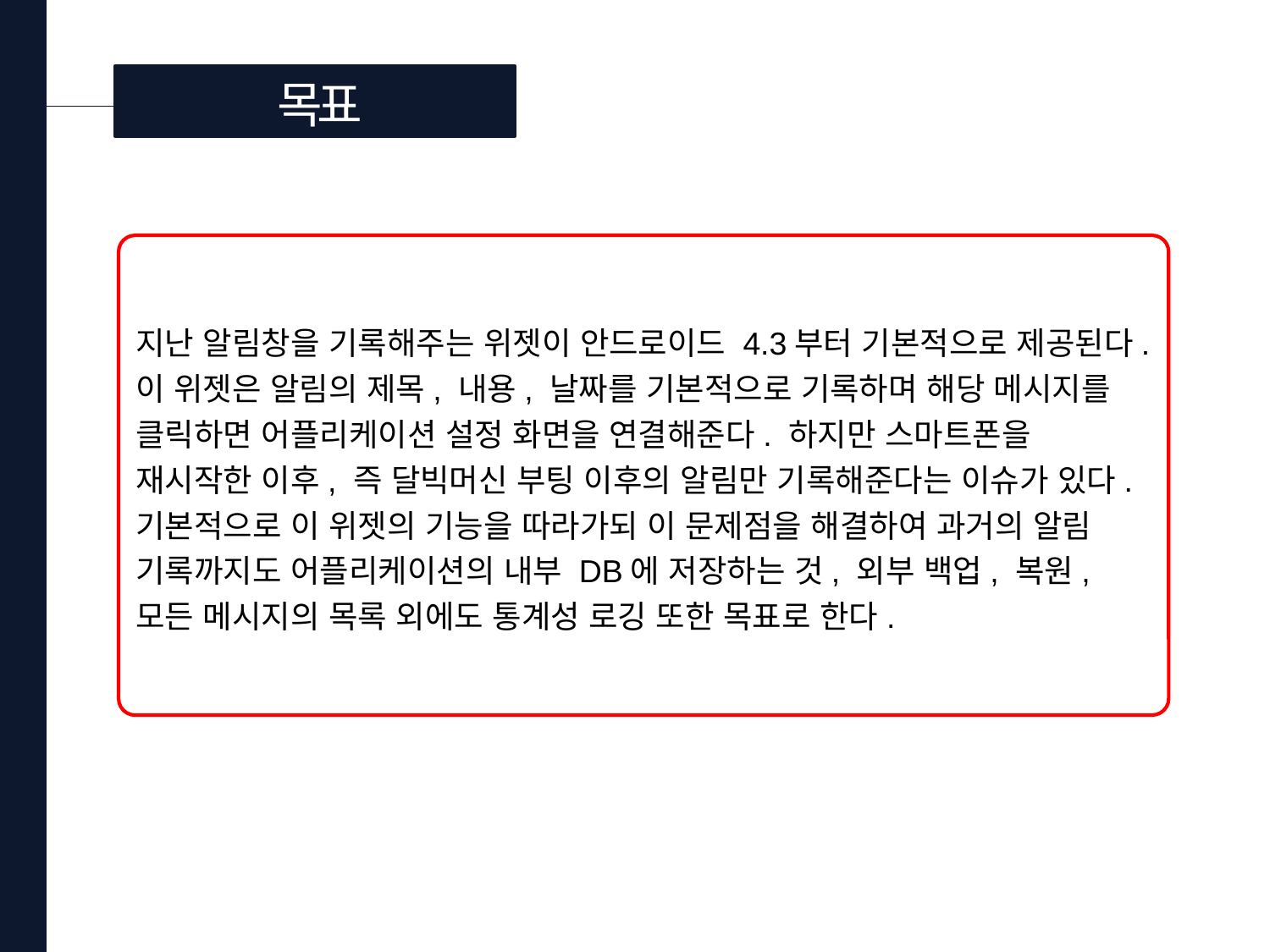

목표
지난 알림창을 기록해주는 위젯이 안드로이드 4.3부터 기본적으로 제공된다. 이 위젯은 알림의 제목, 내용, 날짜를 기본적으로 기록하며 해당 메시지를 클릭하면 어플리케이션 설정 화면을 연결해준다. 하지만 스마트폰을 재시작한 이후, 즉 달빅머신 부팅 이후의 알림만 기록해준다는 이슈가 있다.
기본적으로 이 위젯의 기능을 따라가되 이 문제점을 해결하여 과거의 알림 기록까지도 어플리케이션의 내부 DB에 저장하는 것, 외부 백업, 복원, 모든 메시지의 목록 외에도 통계성 로깅 또한 목표로 한다.